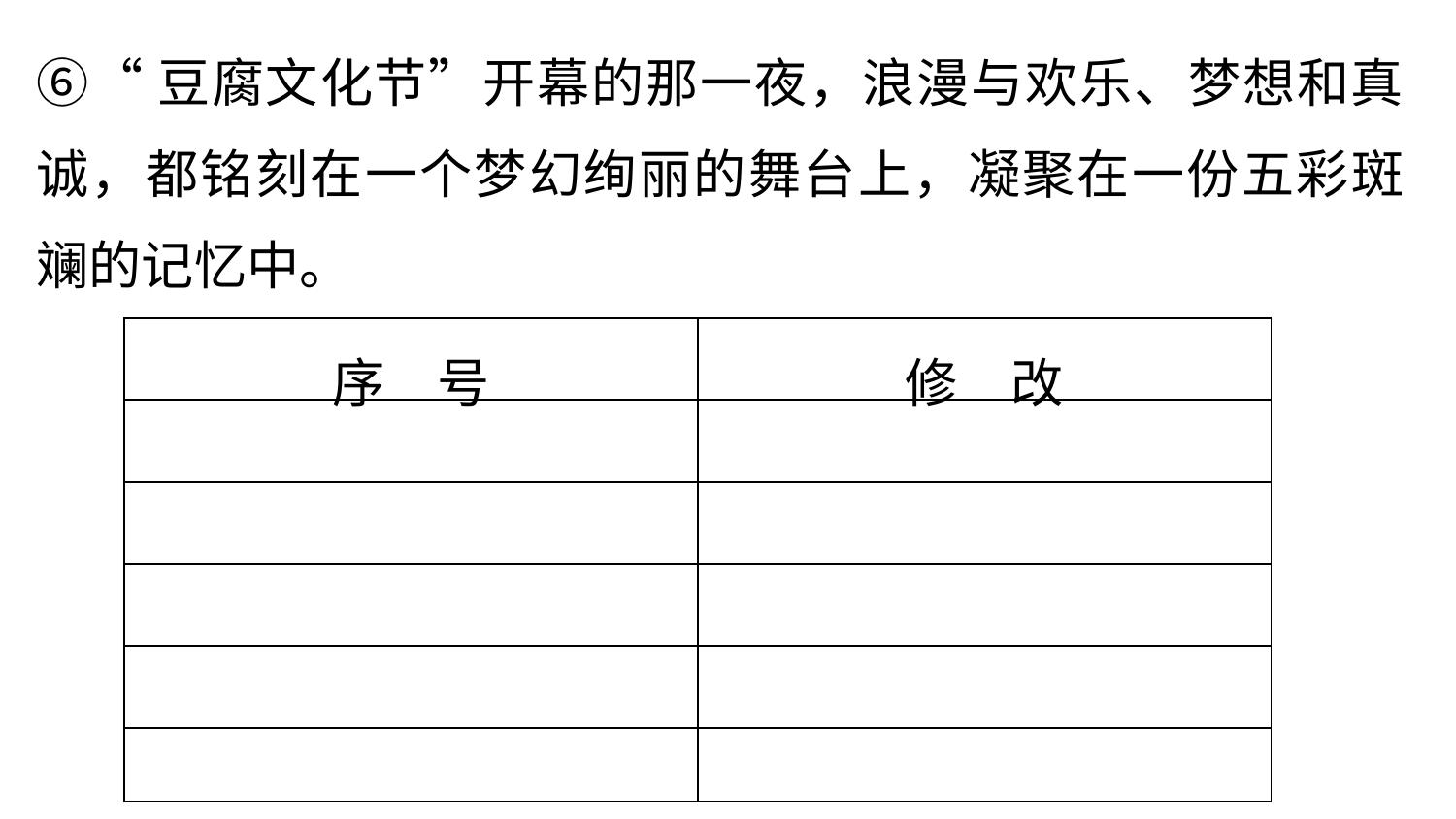

⑥“豆腐文化节”开幕的那一夜，浪漫与欢乐、梦想和真诚，都铭刻在一个梦幻绚丽的舞台上，凝聚在一份五彩斑斓的记忆中。
| 序　号 | 修　改 |
| --- | --- |
|  |  |
|  |  |
|  |  |
|  |  |
|  |  |